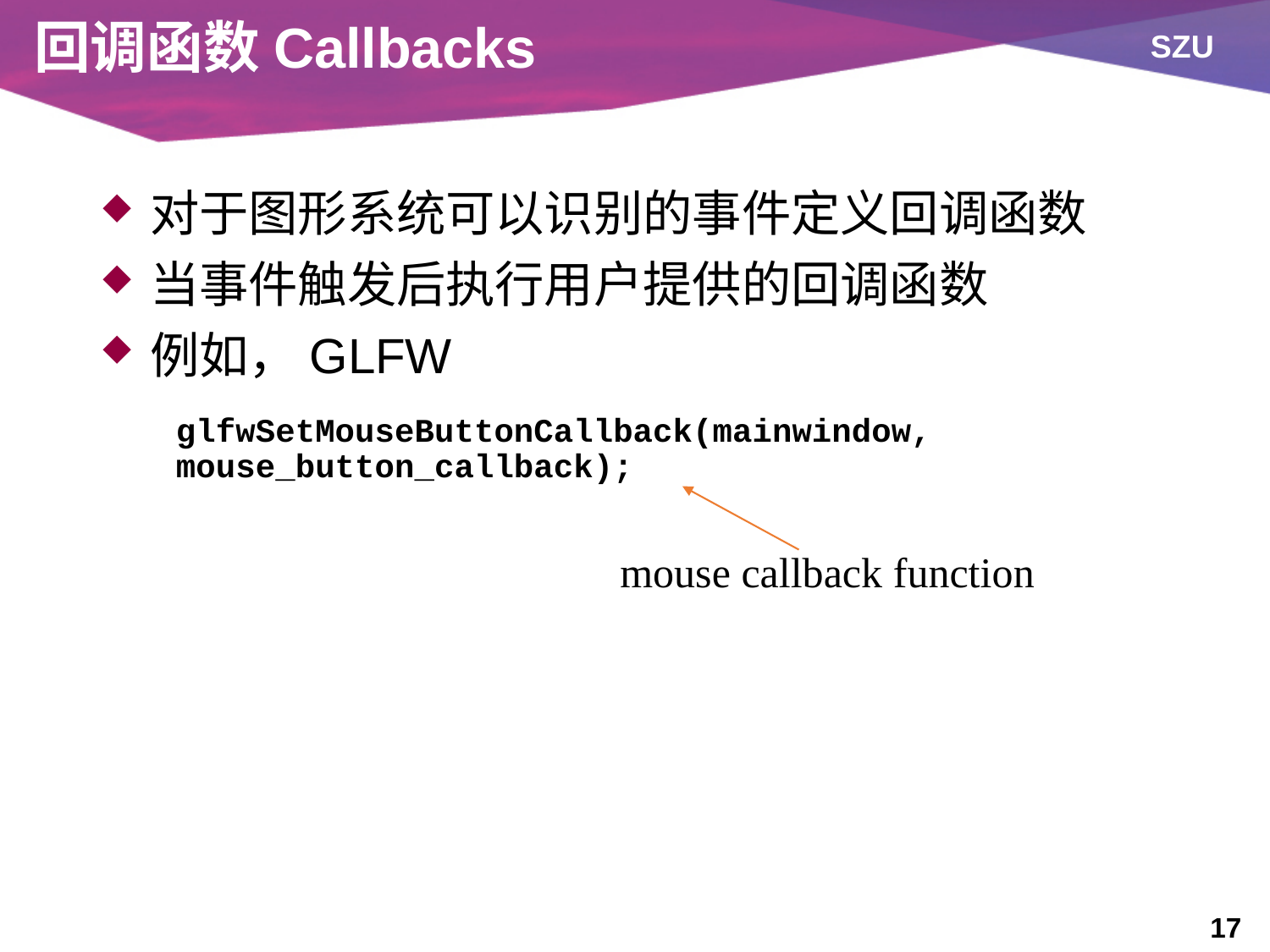

# 回调函数Callbacks
对于图形系统可以识别的事件定义回调函数
当事件触发后执行用户提供的回调函数
例如，GLFW
glfwSetMouseButtonCallback(mainwindow, mouse_button_callback);

mouse callback function
17